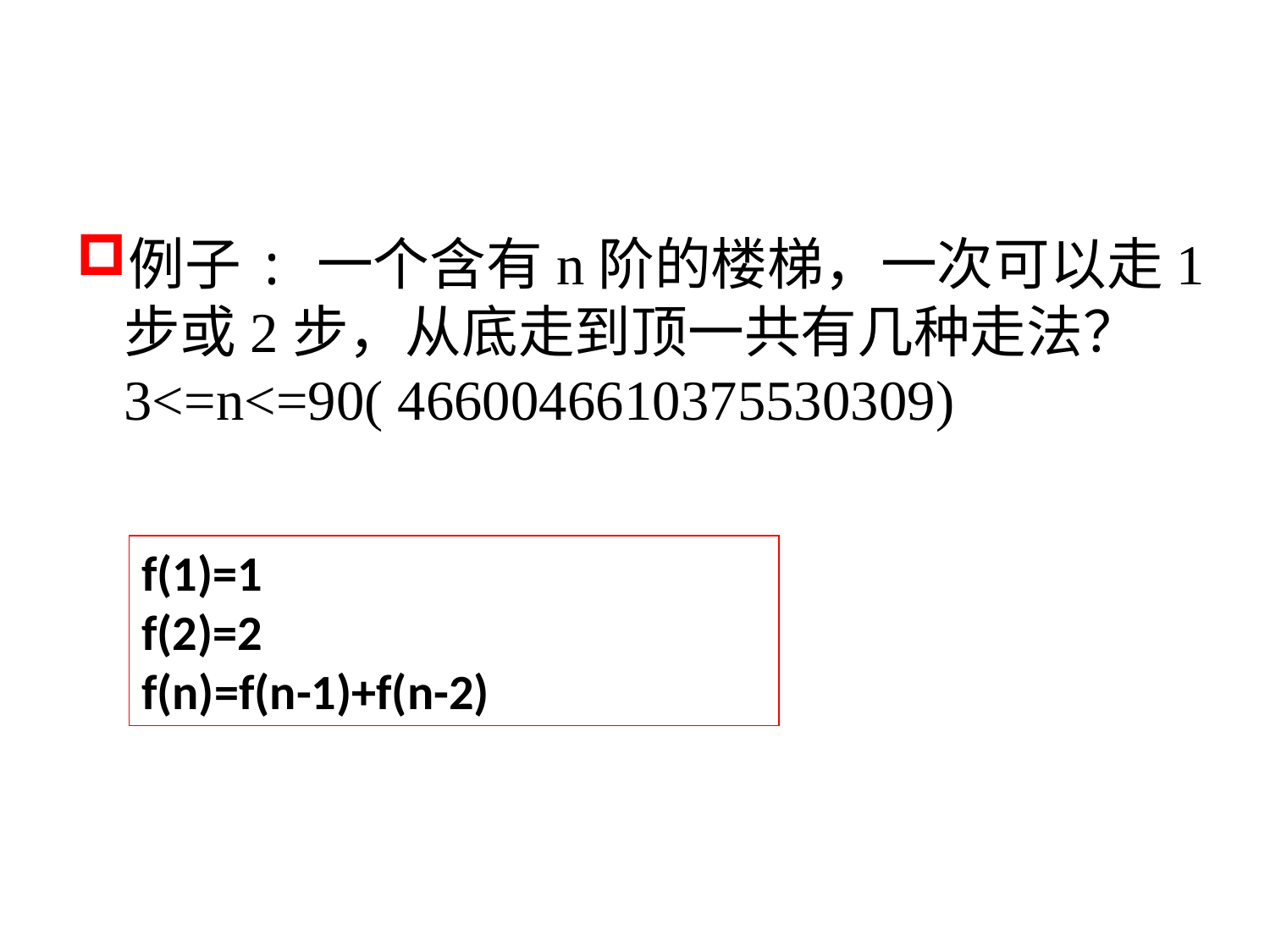

#
例子: 一个含有n阶的楼梯，一次可以走1步或2步，从底走到顶一共有几种走法？  3<=n<=90( 4660046610375530309)
f(1)=1
f(2)=2
f(n)=f(n-1)+f(n-2)